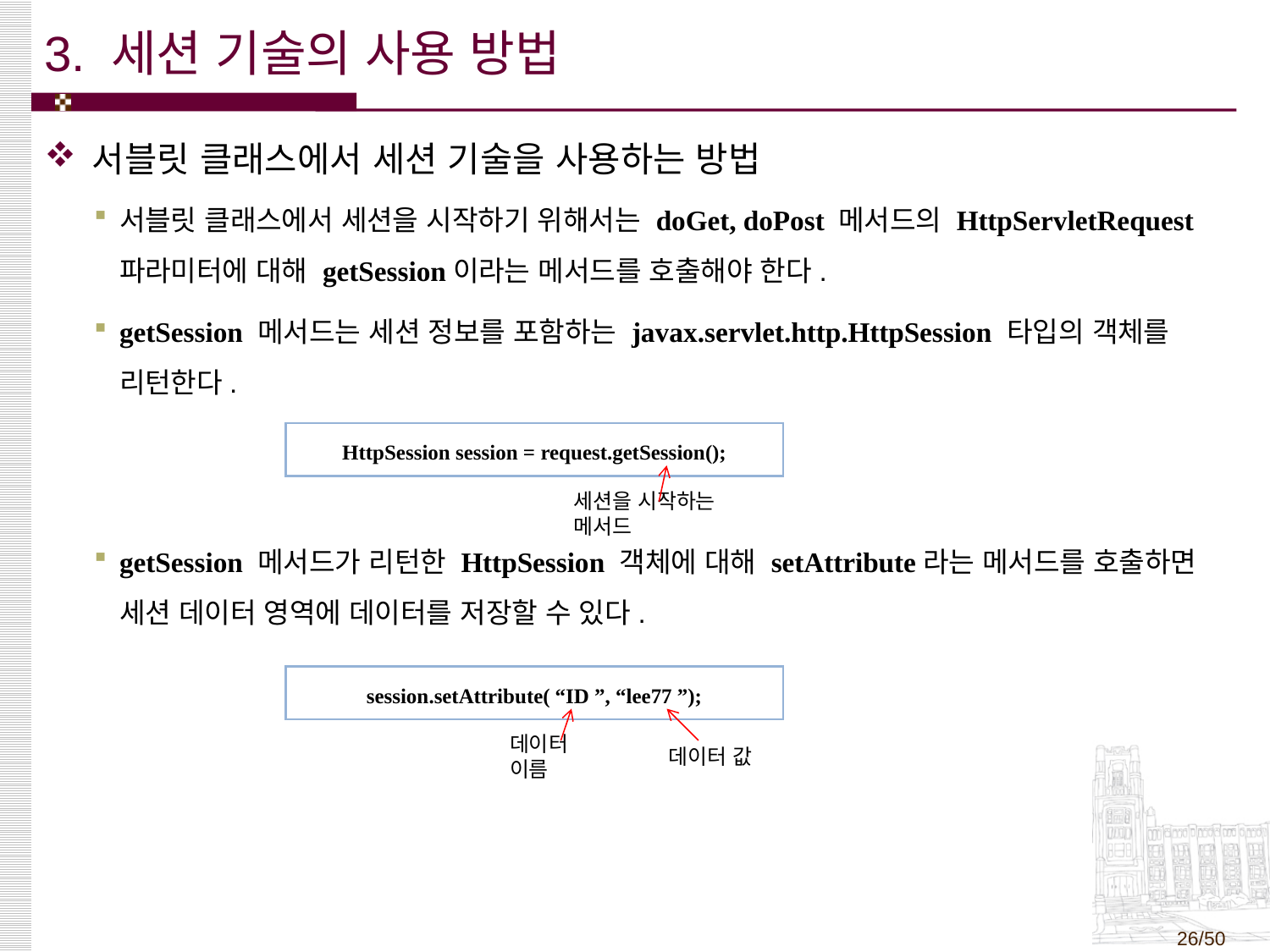

# 3. 세션 기술의 사용 방법
서블릿 클래스에서 세션 기술을 사용하는 방법
서블릿 클래스에서 세션을 시작하기 위해서는 doGet, doPost 메서드의 HttpServletRequest 파라미터에 대해 getSession이라는 메서드를 호출해야 한다.
getSession 메서드는 세션 정보를 포함하는 javax.servlet.http.HttpSession 타입의 객체를 리턴한다.

getSession 메서드가 리턴한 HttpSession 객체에 대해 setAttribute라는 메서드를 호출하면 세션 데이터 영역에 데이터를 저장할 수 있다.

| HttpSession session = request.getSession(); |
| --- |
세션을 시작하는 메서드
| session.setAttribute( “ID ”, “lee77 ”); |
| --- |
데이터 이름
데이터 값